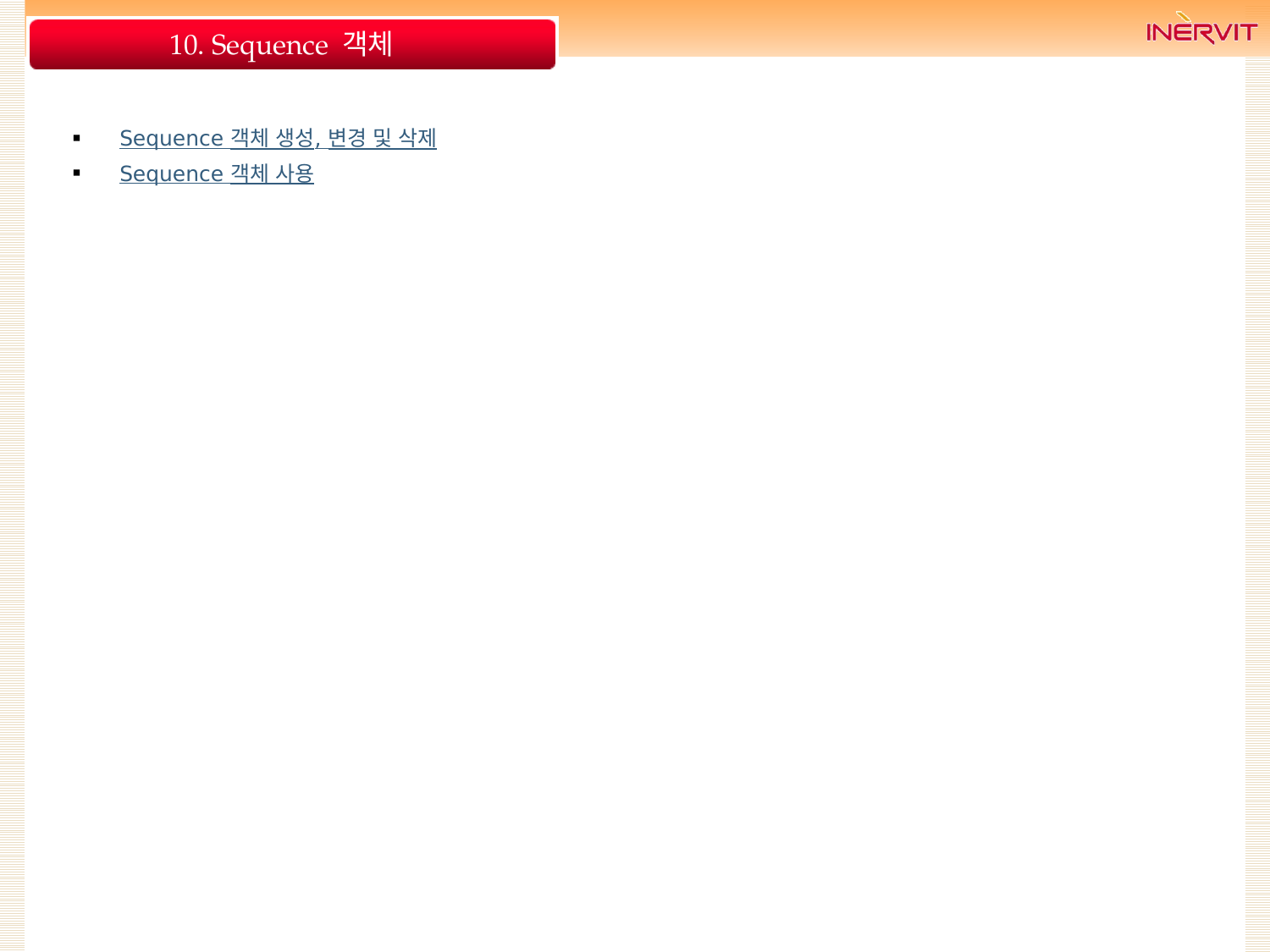

# 10. Sequence 객체
Sequence 객체 생성, 변경 및 삭제
Sequence 객체 사용